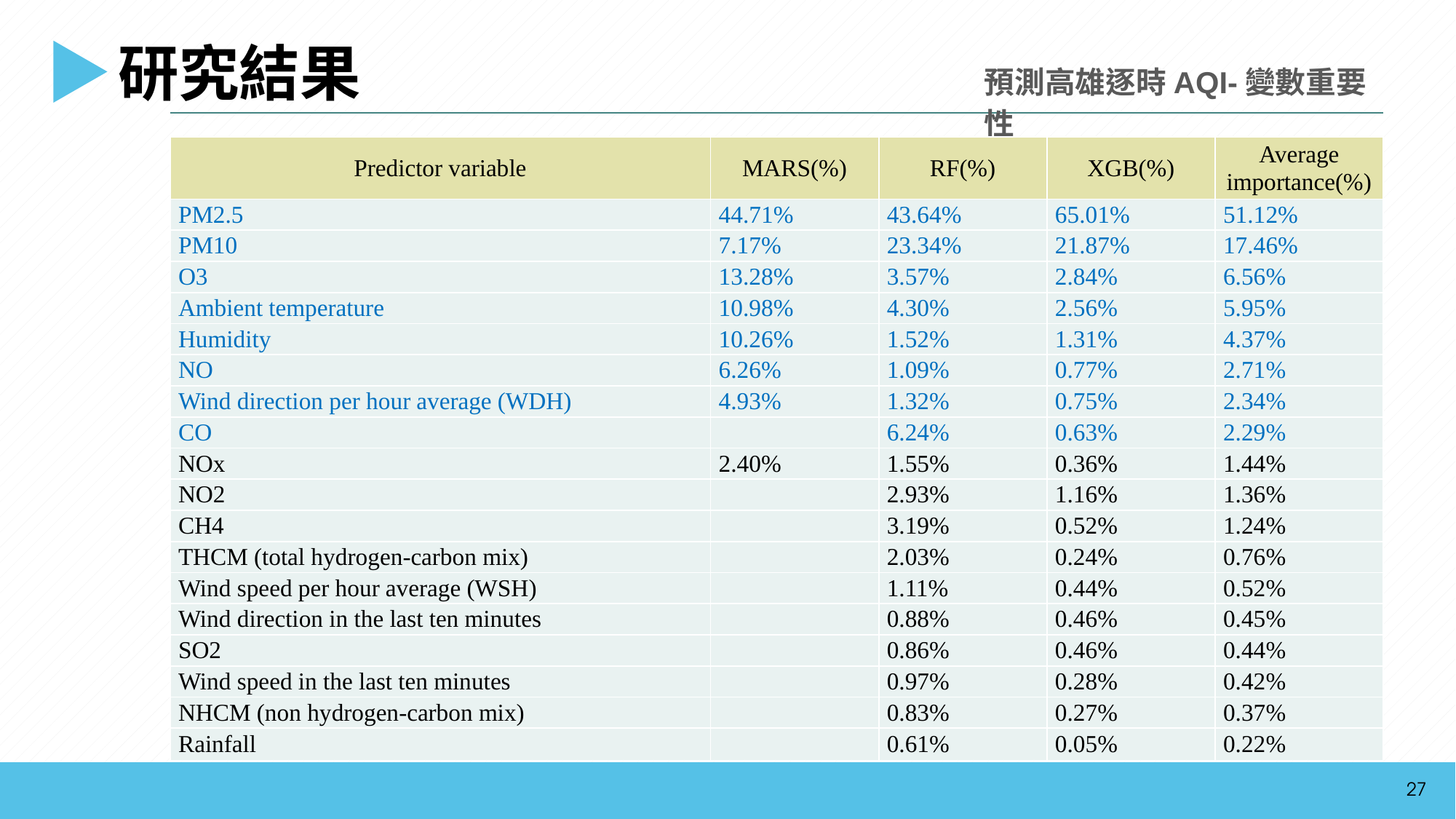

研究結果

預測高雄逐時AQI-變數重要性
| Predictor variable | MARS(%) | RF(%) | XGB(%) | Average importance(%) |
| --- | --- | --- | --- | --- |
| PM2.5 | 44.71% | 43.64% | 65.01% | 51.12% |
| PM10 | 7.17% | 23.34% | 21.87% | 17.46% |
| O3 | 13.28% | 3.57% | 2.84% | 6.56% |
| Ambient temperature | 10.98% | 4.30% | 2.56% | 5.95% |
| Humidity | 10.26% | 1.52% | 1.31% | 4.37% |
| NO | 6.26% | 1.09% | 0.77% | 2.71% |
| Wind direction per hour average (WDH) | 4.93% | 1.32% | 0.75% | 2.34% |
| CO |  | 6.24% | 0.63% | 2.29% |
| NOx | 2.40% | 1.55% | 0.36% | 1.44% |
| NO2 |  | 2.93% | 1.16% | 1.36% |
| CH4 |  | 3.19% | 0.52% | 1.24% |
| THCM (total hydrogen-carbon mix) |  | 2.03% | 0.24% | 0.76% |
| Wind speed per hour average (WSH) |  | 1.11% | 0.44% | 0.52% |
| Wind direction in the last ten minutes |  | 0.88% | 0.46% | 0.45% |
| SO2 |  | 0.86% | 0.46% | 0.44% |
| Wind speed in the last ten minutes |  | 0.97% | 0.28% | 0.42% |
| NHCM (non hydrogen-carbon mix) |  | 0.83% | 0.27% | 0.37% |
| Rainfall |  | 0.61% | 0.05% | 0.22% |

27